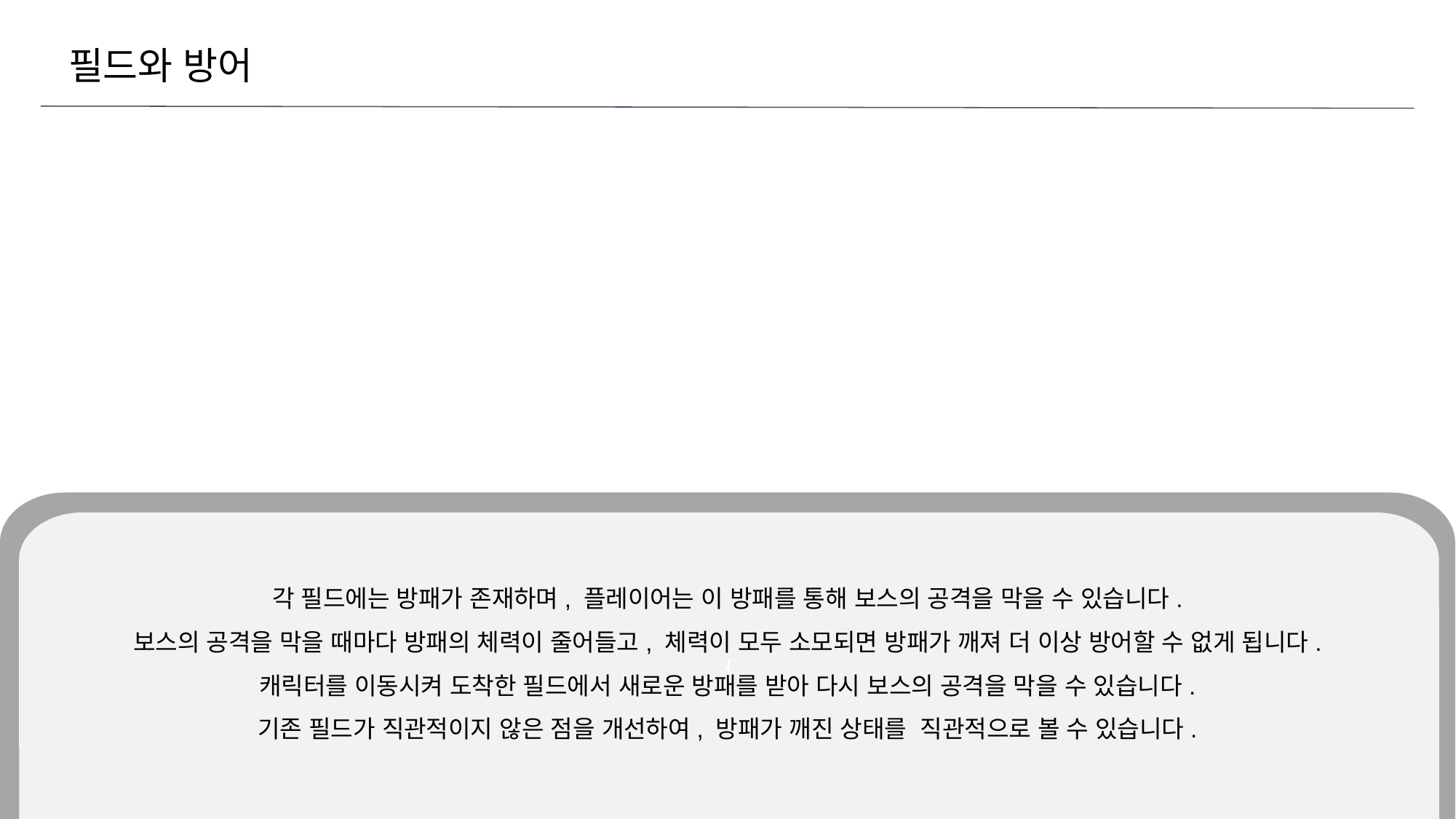

필드와 방어

{
각 필드에는 방패가 존재하며, 플레이어는 이 방패를 통해 보스의 공격을 막을 수 있습니다.
보스의 공격을 막을 때마다 방패의 체력이 줄어들고, 체력이 모두 소모되면 방패가 깨져 더 이상 방어할 수 없게 됩니다.
캐릭터를 이동시켜 도착한 필드에서 새로운 방패를 받아 다시 보스의 공격을 막을 수 있습니다.
기존 필드가 직관적이지 않은 점을 개선하여, 방패가 깨진 상태를  직관적으로 볼 수 있습니다.